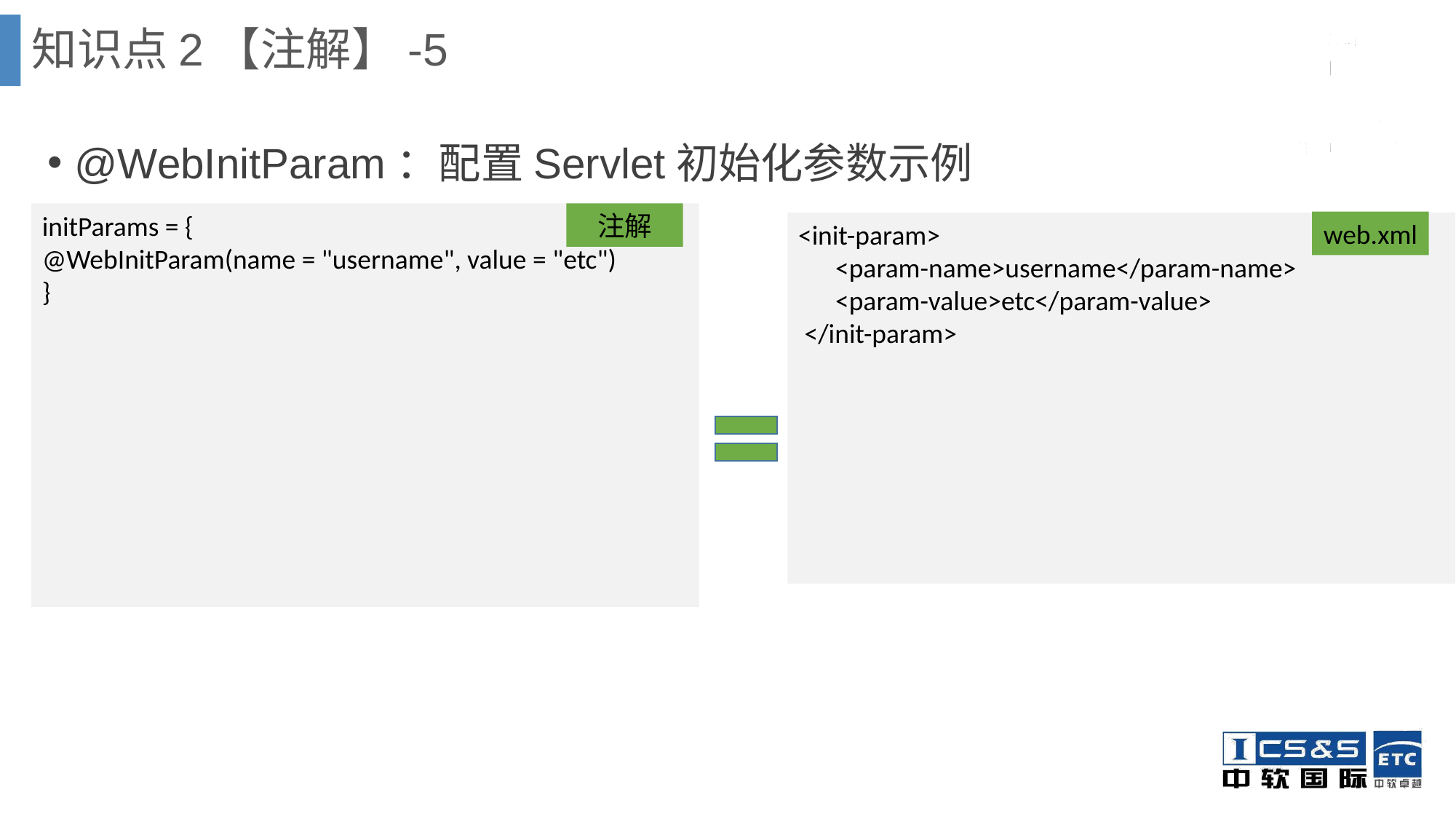

知识点2【注解】-5
@WebInitParam：配置Servlet初始化参数示例
注解
initParams = {
@WebInitParam(name = "username", value = "etc")
}

web.xml
<init-param>
      <param-name>username</param-name>
      <param-value>etc</param-value>
 </init-param>